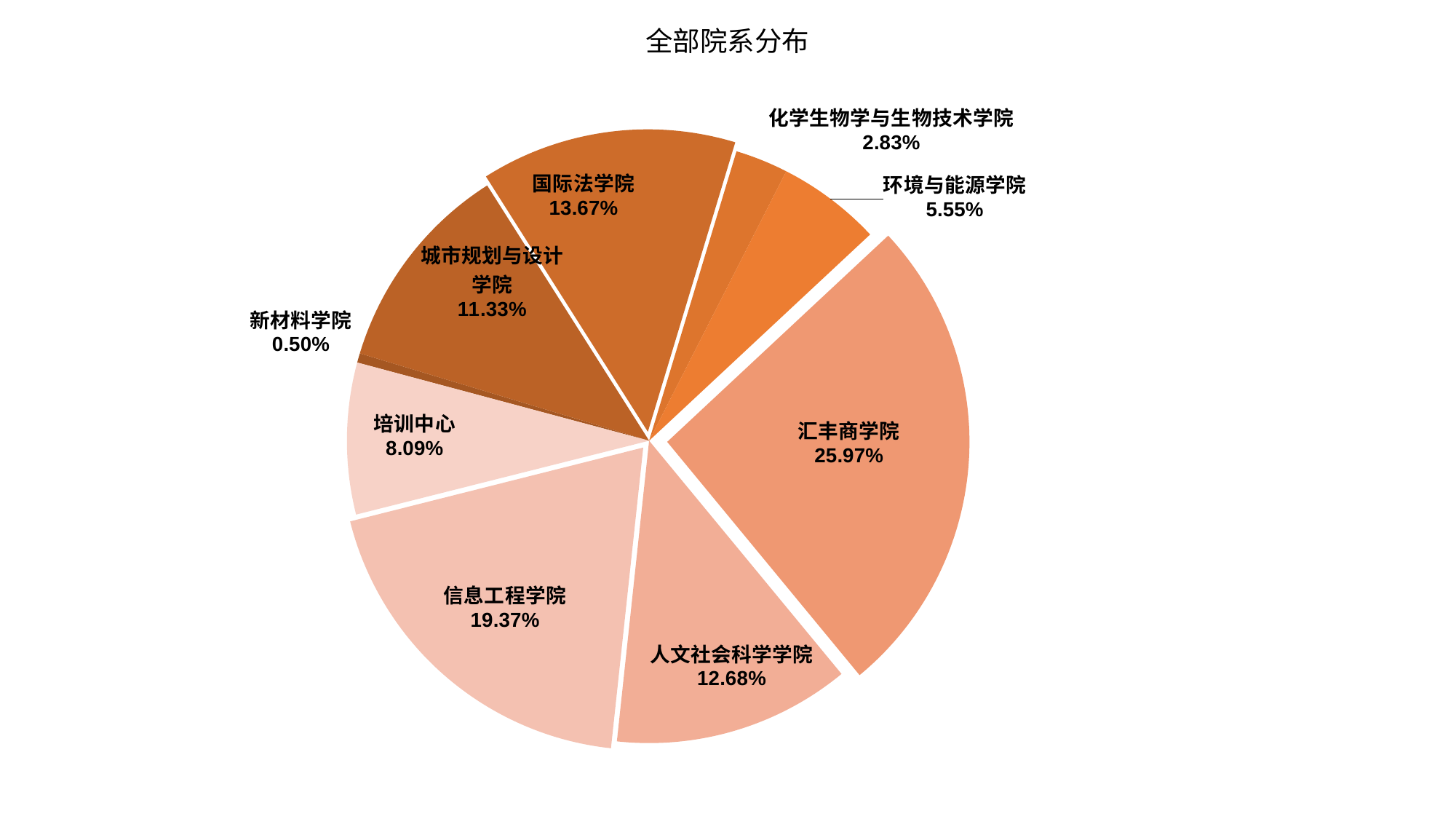

全部院系分布

### Chart

| Category |  |
|---|---|
| 新材料学院 | 45.0 |
| 城市规划与设计学院 | 1022.0 |
| 国际法学院 | 1233.0 |
| 化学生物学与生物技术学院 | 255.0 |
| 环境与能源学院 | 501.0 |
| 汇丰商学院 | 2342.0 |
| 人文社会科学学院 | 1144.0 |
| 信息工程学院 | 1747.0 |
| 培训中心 | 730.0 |